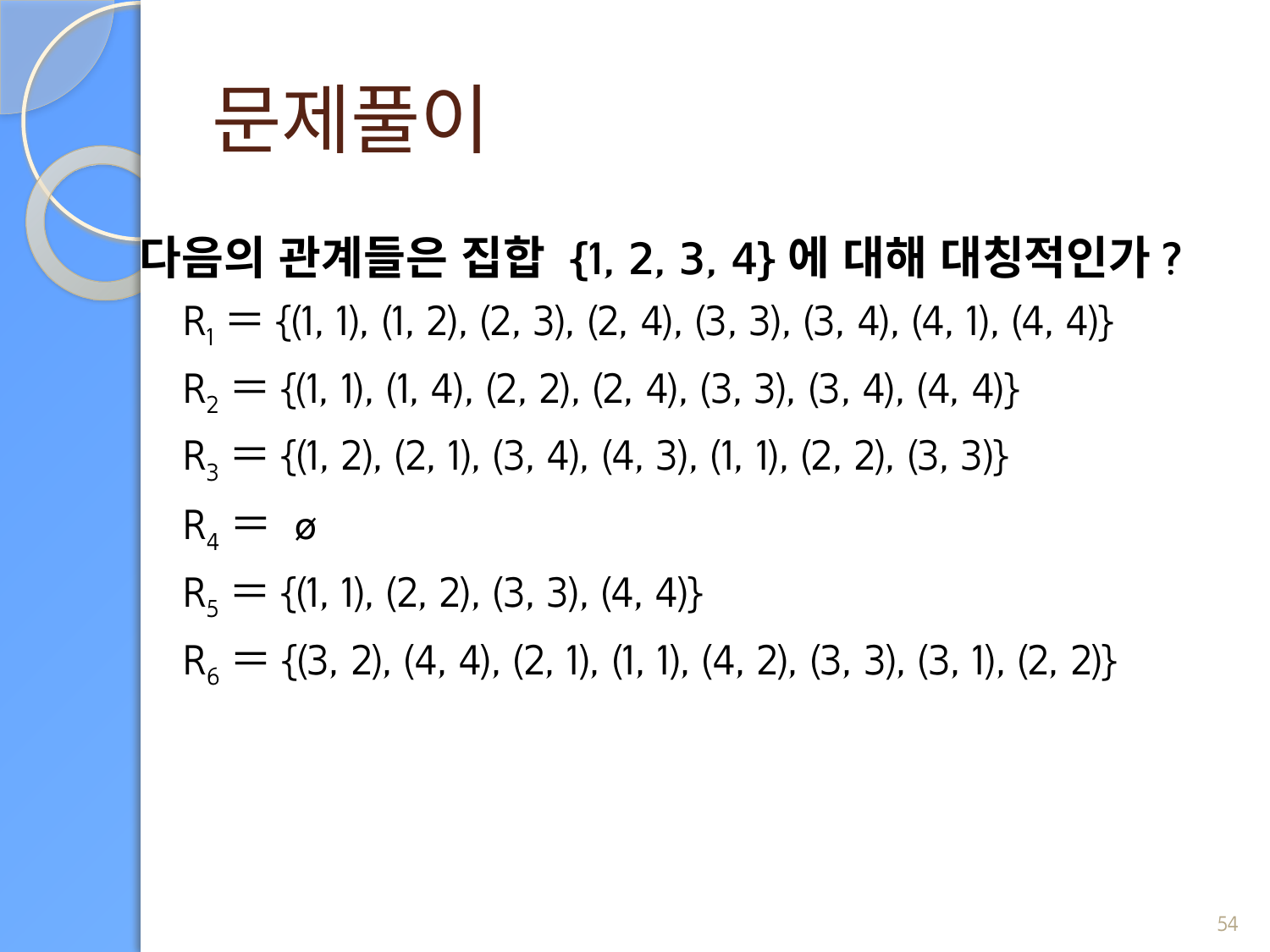

# 문제풀이
다음의 관계들은 집합 {1, 2, 3, 4}에 대해 대칭적인가?
R1＝{(1, 1), (1, 2), (2, 3), (2, 4), (3, 3), (3, 4), (4, 1), (4, 4)}
R2＝{(1, 1), (1, 4), (2, 2), (2, 4), (3, 3), (3, 4), (4, 4)}
R3＝{(1, 2), (2, 1), (3, 4), (4, 3), (1, 1), (2, 2), (3, 3)}
R4＝ ø
R5＝{(1, 1), (2, 2), (3, 3), (4, 4)}
R6＝{(3, 2), (4, 4), (2, 1), (1, 1), (4, 2), (3, 3), (3, 1), (2, 2)}

54